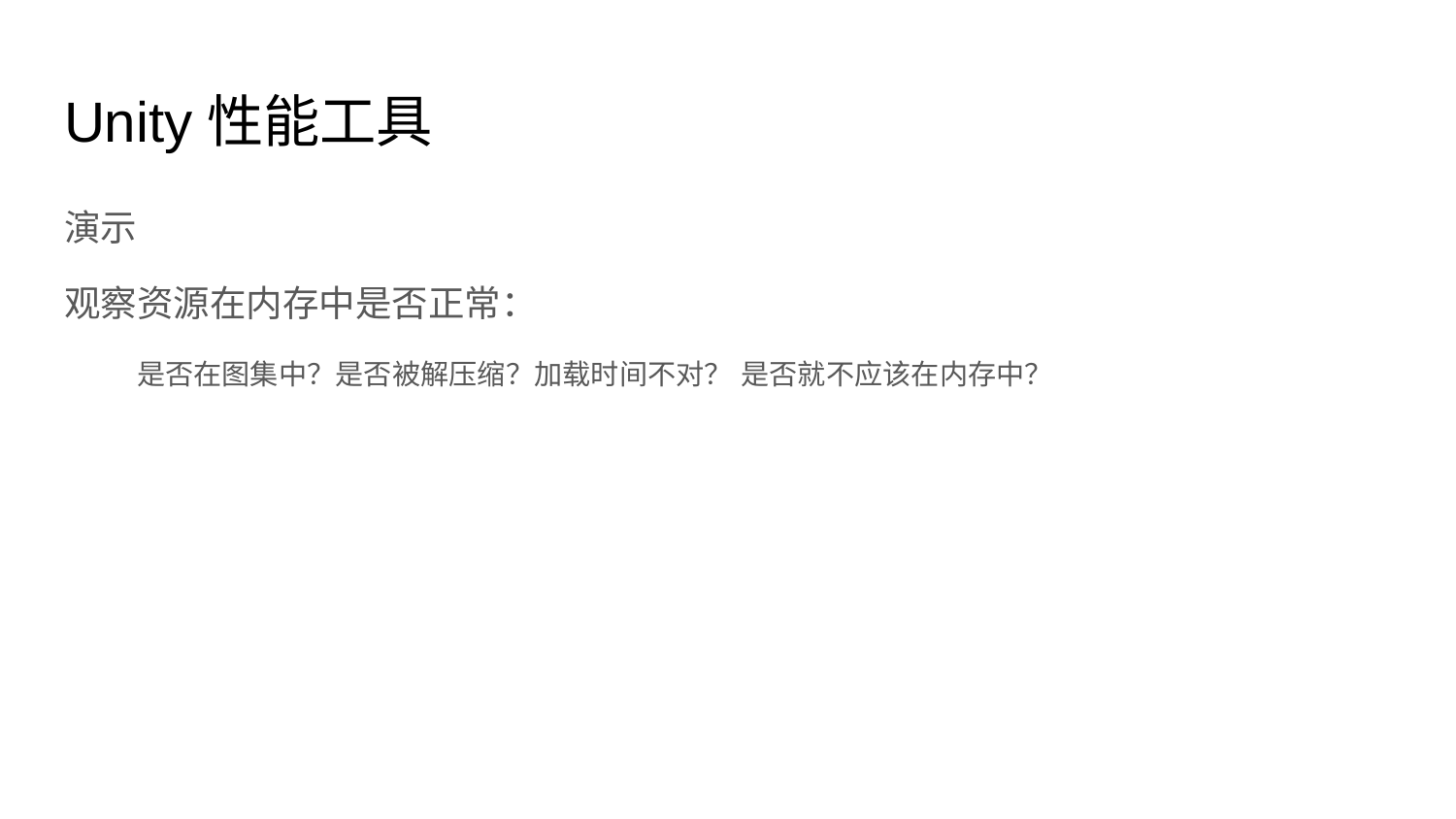

# Unity性能工具
演示
观察资源在内存中是否正常：
是否在图集中？是否被解压缩？加载时间不对？ 是否就不应该在内存中？